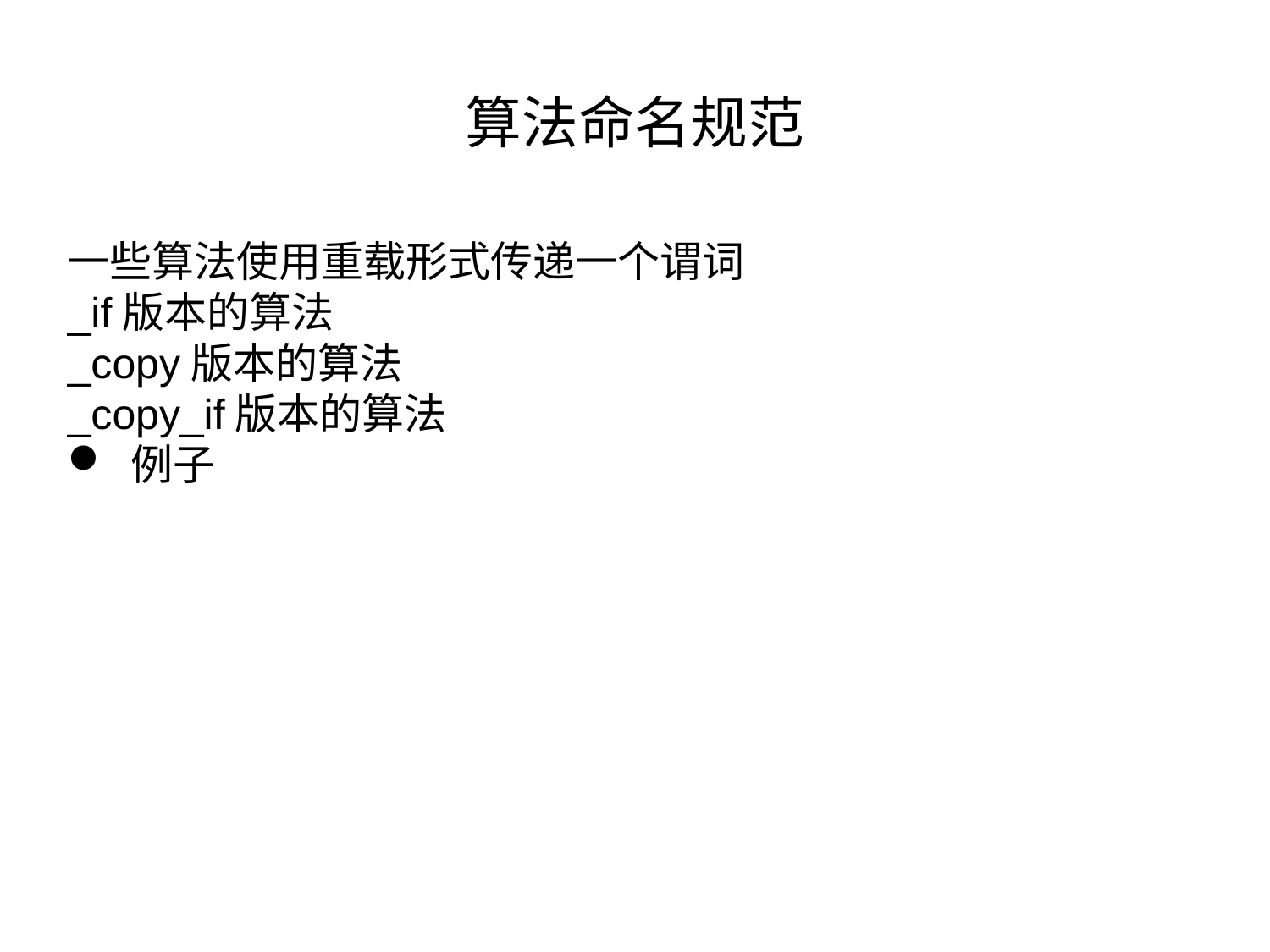

算法命名规范
一些算法使用重载形式传递一个谓词
_if版本的算法
_copy版本的算法
_copy_if版本的算法
例子